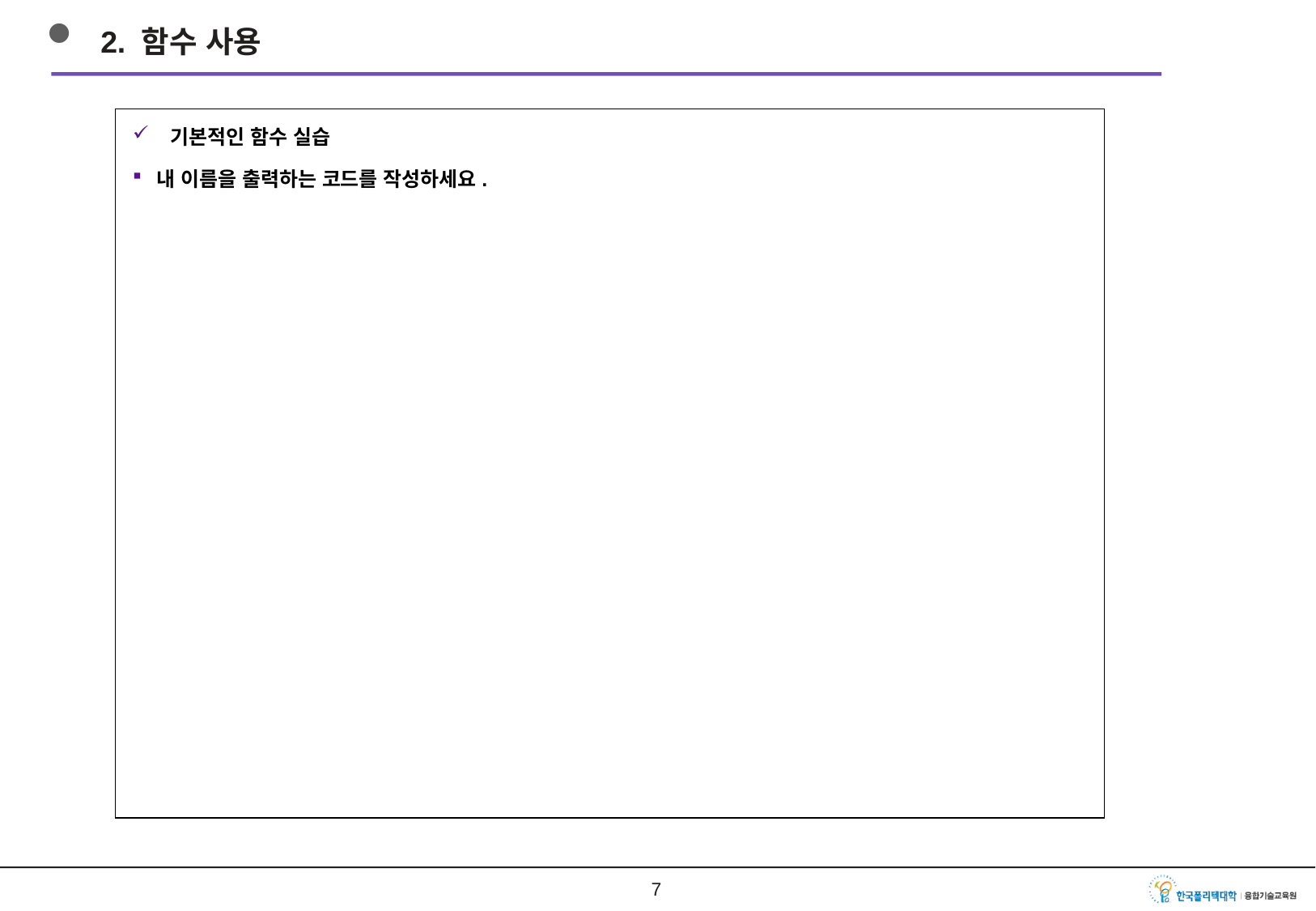

2. 함수 사용
기본적인 함수 실습
내 이름을 출력하는 코드를 작성하세요.

7